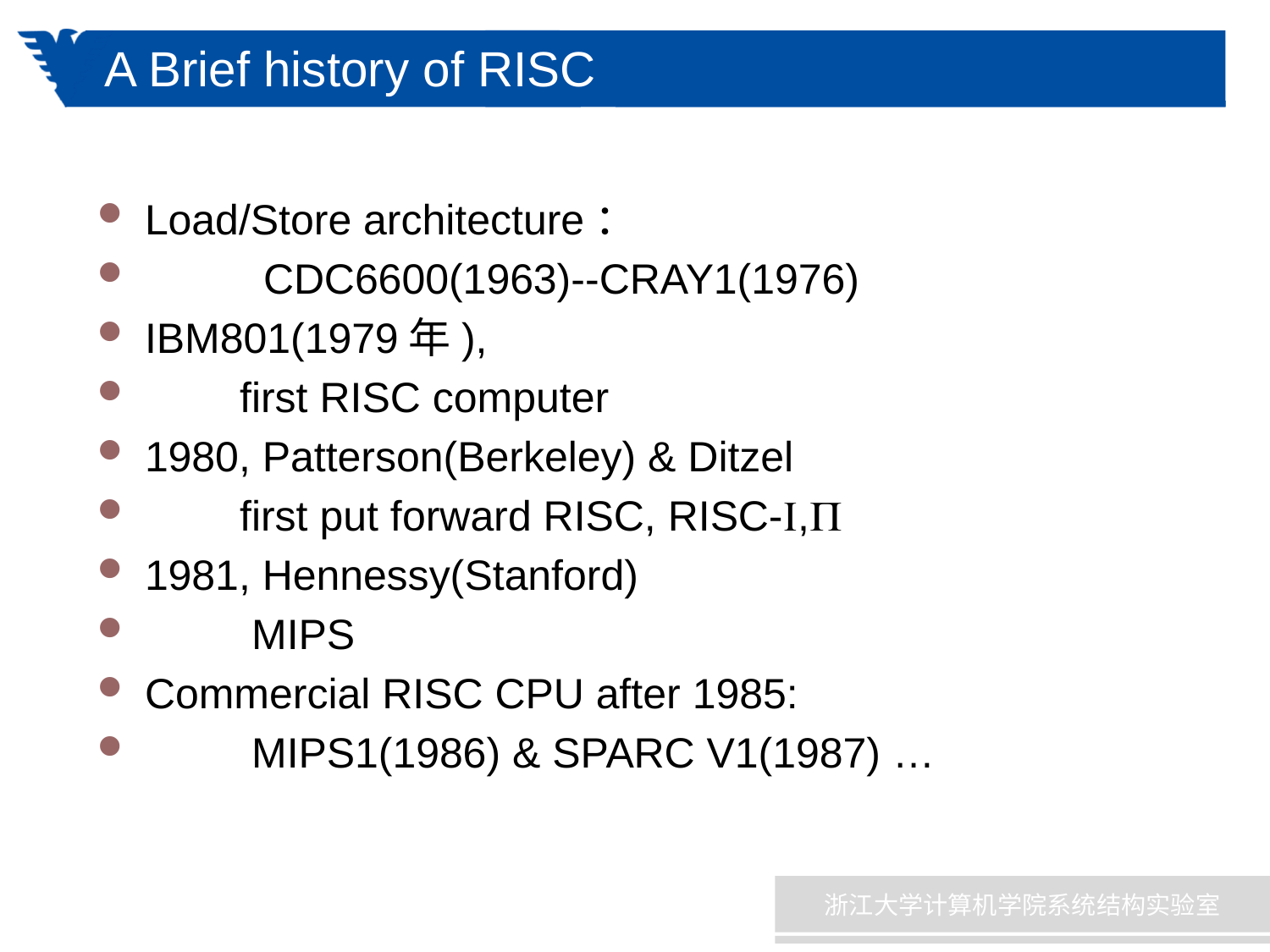

# A Brief history of RISC
Load/Store architecture：
          CDC6600(1963)--CRAY1(1976)
IBM801(1979年),
        first RISC computer
1980, Patterson(Berkeley) & Ditzel
        first put forward RISC, RISC-Ι,Π
1981, Hennessy(Stanford)
         MIPS
Commercial RISC CPU after 1985:
         MIPS1(1986) & SPARC V1(1987) …